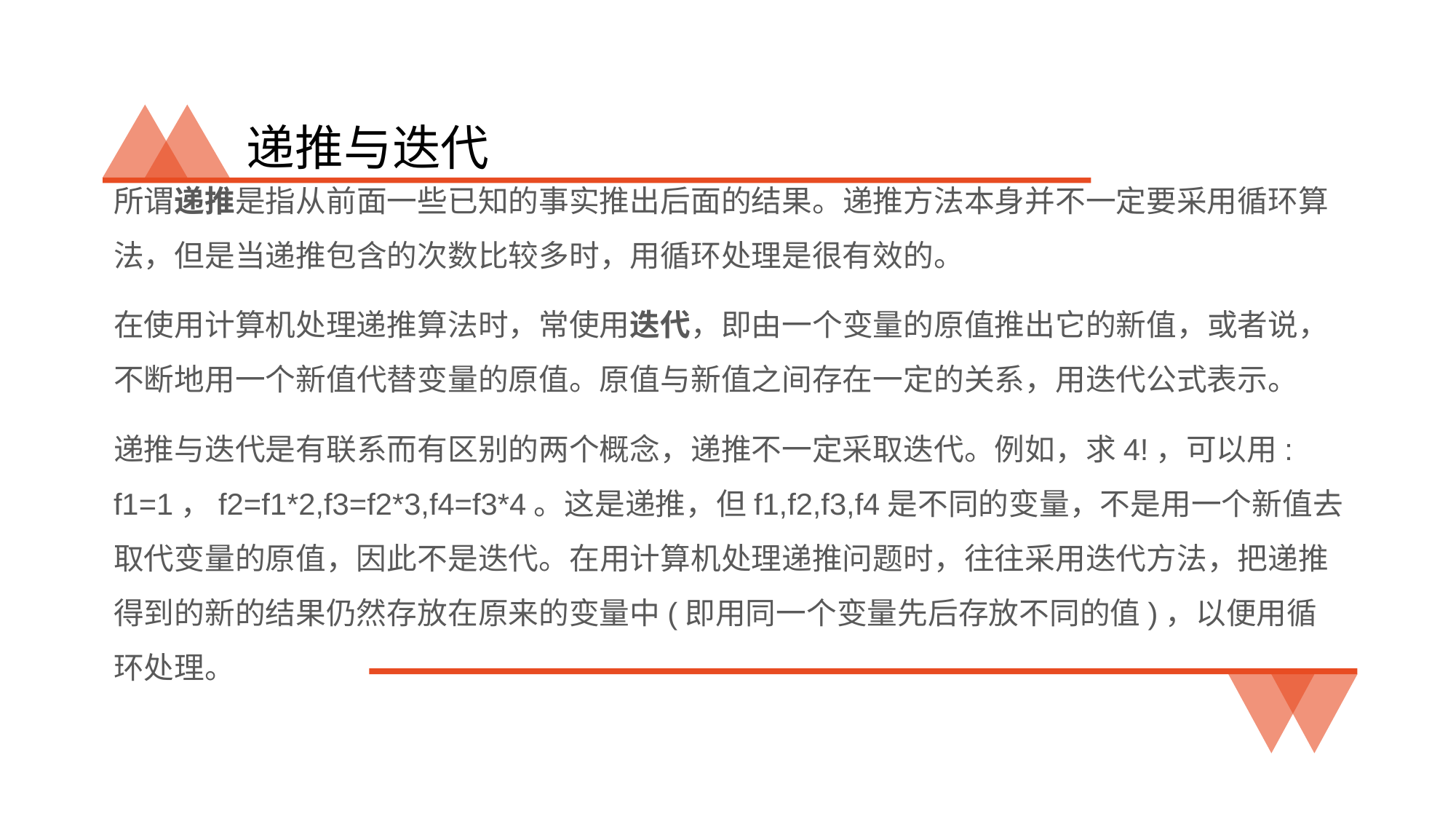

# 递推与迭代
所谓递推是指从前面一些已知的事实推出后面的结果。递推方法本身并不一定要采用循环算法，但是当递推包含的次数比较多时，用循环处理是很有效的。
在使用计算机处理递推算法时，常使用迭代，即由一个变量的原值推出它的新值，或者说，不断地用一个新值代替变量的原值。原值与新值之间存在一定的关系，用迭代公式表示。
递推与迭代是有联系而有区别的两个概念，递推不一定采取迭代。例如，求4!，可以用:  f1=1，f2=f1*2,f3=f2*3,f4=f3*4。这是递推，但f1,f2,f3,f4是不同的变量，不是用一个新值去取代变量的原值，因此不是迭代。在用计算机处理递推问题时，往往采用迭代方法，把递推得到的新的结果仍然存放在原来的变量中(即用同一个变量先后存放不同的值)，以便用循环处理。